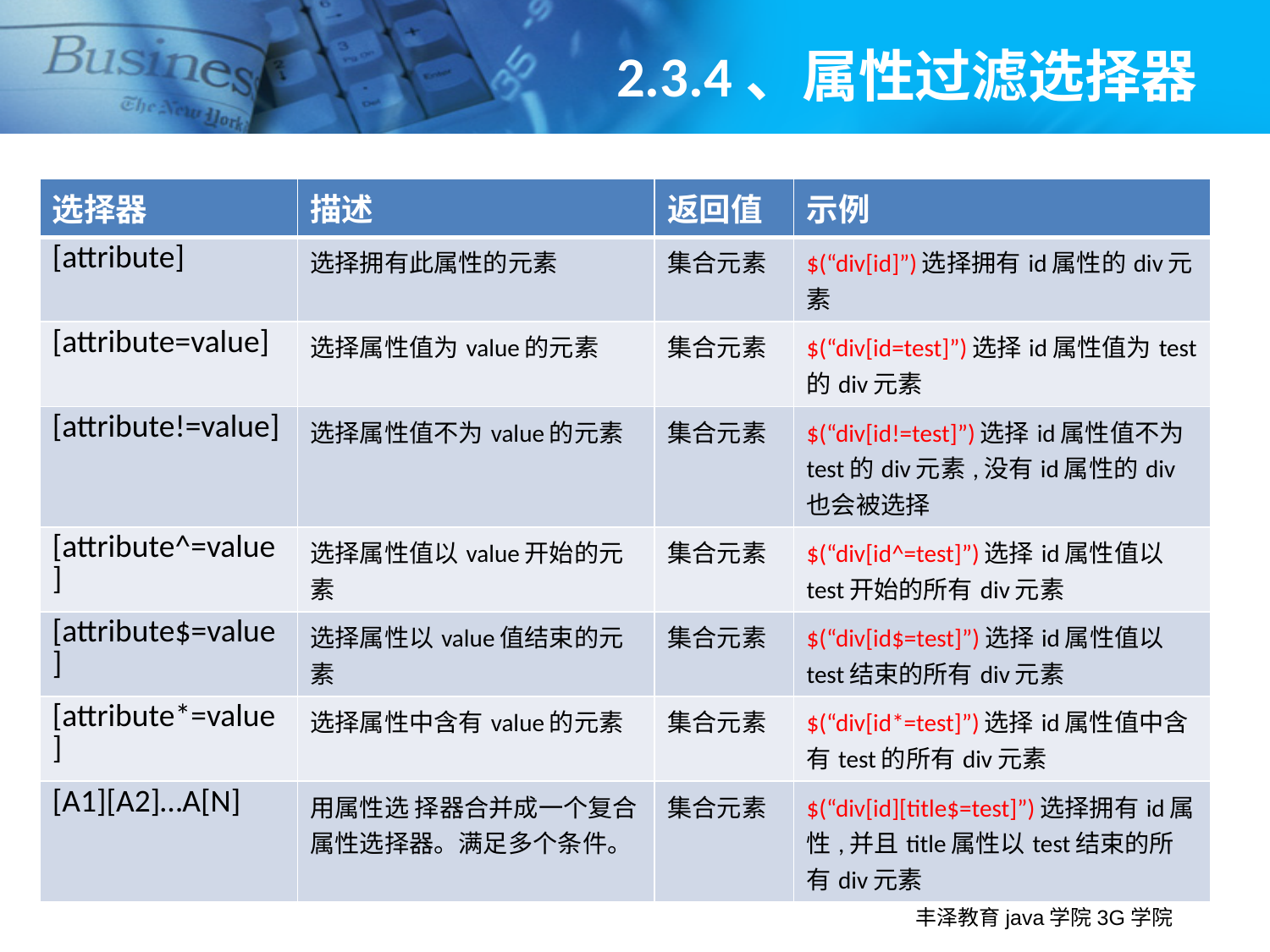

# 2.3.4、属性过滤选择器
| 选择器 | 描述 | 返回值 | 示例 |
| --- | --- | --- | --- |
| [attribute] | 选择拥有此属性的元素 | 集合元素 | $(“div[id]”)选择拥有id属性的div元素 |
| [attribute=value] | 选择属性值为value的元素 | 集合元素 | $(“div[id=test]”)选择id属性值为test的div元素 |
| [attribute!=value] | 选择属性值不为value的元素 | 集合元素 | $(“div[id!=test]”)选择id属性值不为test的div元素,没有id属性的div也会被选择 |
| [attribute^=value] | 选择属性值以value开始的元素 | 集合元素 | $(“div[id^=test]”)选择id属性值以test开始的所有div元素 |
| [attribute$=value] | 选择属性以value值结束的元素 | 集合元素 | $(“div[id$=test]”)选择id属性值以test结束的所有div元素 |
| [attribute\*=value] | 选择属性中含有value的元素 | 集合元素 | $(“div[id\*=test]”)选择id属性值中含有test的所有div元素 |
| [A1][A2]…A[N] | 用属性选 择器合并成一个复合属性选择器。满足多个条件。 | 集合元素 | $(“div[id][title$=test]”)选择拥有id属性,并且title属性以test结束的所有div元素 |